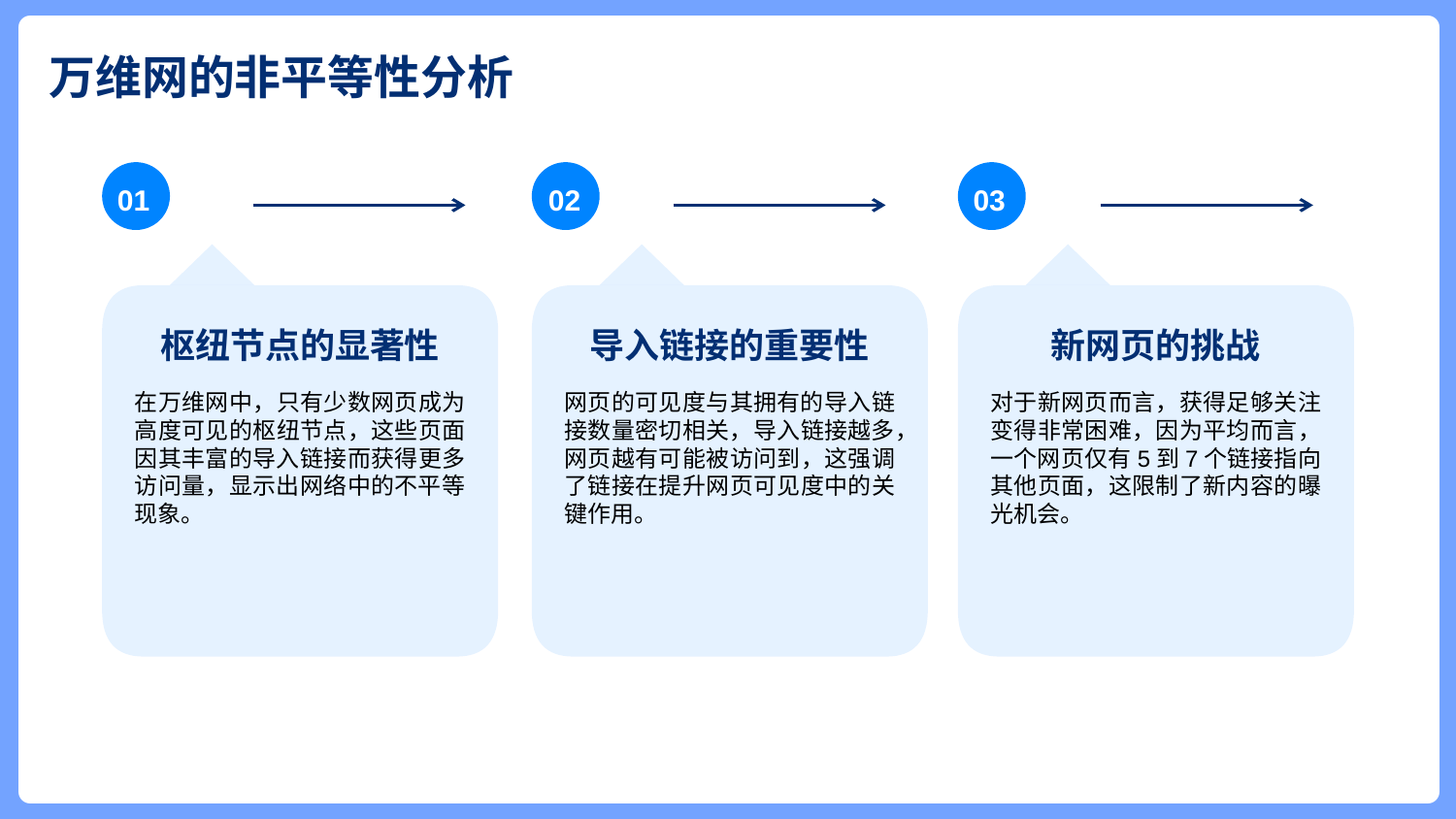

万维网的非平等性分析

01
02
03

枢纽节点的显著性
导入链接的重要性
新网页的挑战
在万维网中，只有少数网页成为高度可见的枢纽节点，这些页面因其丰富的导入链接而获得更多访问量，显示出网络中的不平等现象。
网页的可见度与其拥有的导入链接数量密切相关，导入链接越多，网页越有可能被访问到，这强调了链接在提升网页可见度中的关键作用。
对于新网页而言，获得足够关注变得非常困难，因为平均而言，一个网页仅有5到7个链接指向其他页面，这限制了新内容的曝光机会。